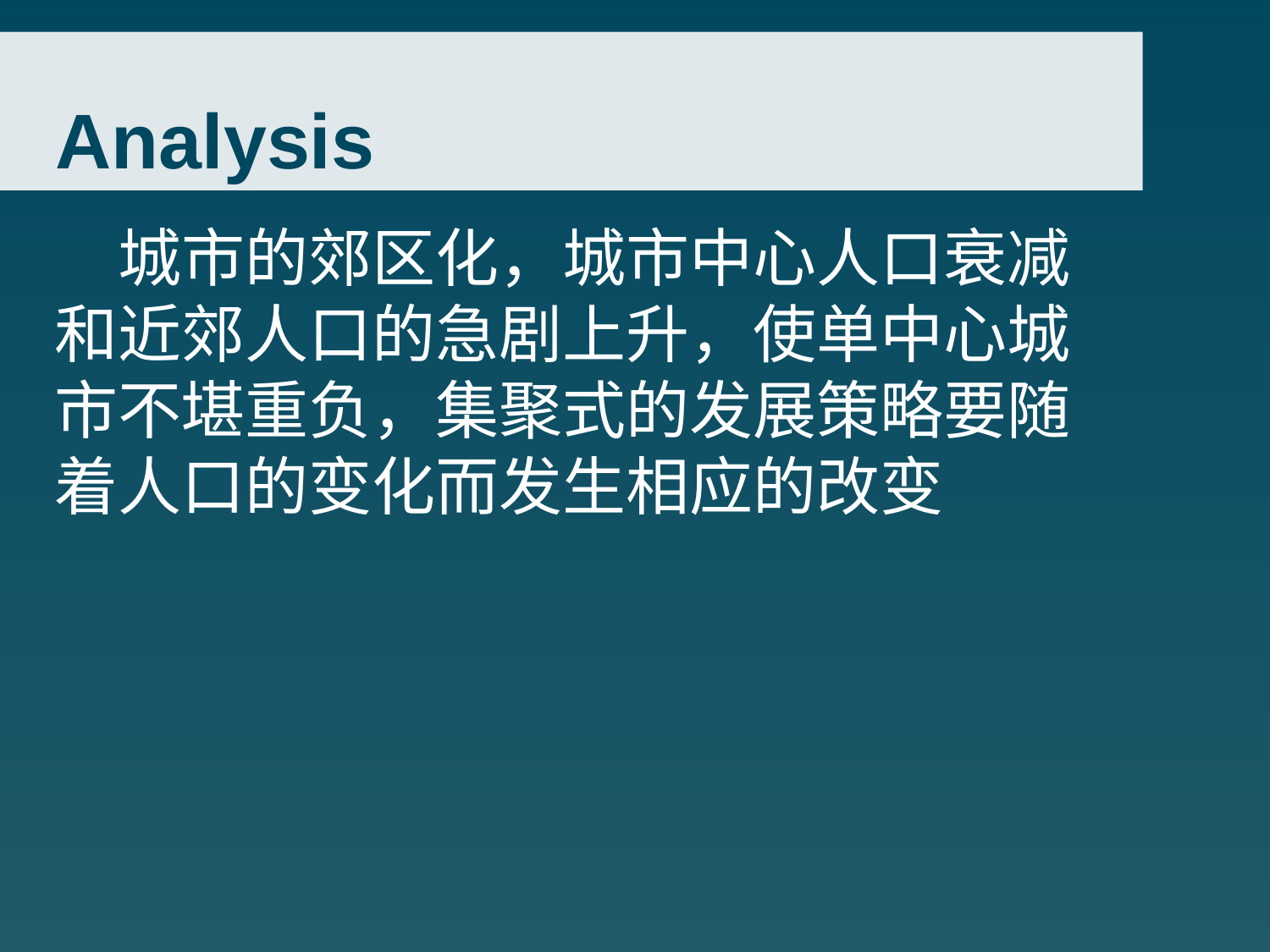

# Analysis
城市的郊区化，城市中心人口衰减和近郊人口的急剧上升，使单中心城市不堪重负，集聚式的发展策略要随着人口的变化而发生相应的改变